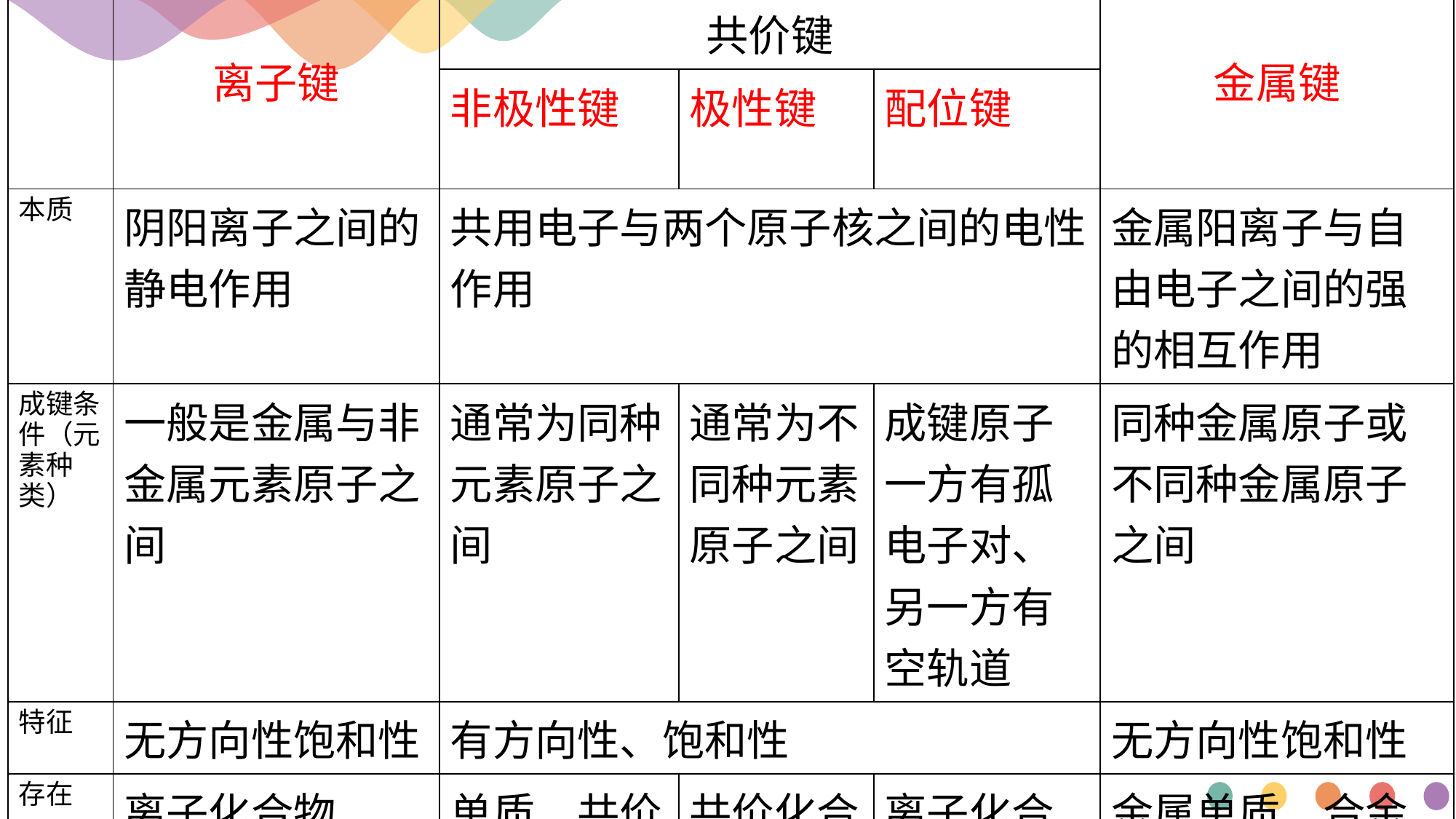

|  | 离子键 | 共价键 |  |  | 金属键 |
| --- | --- | --- | --- | --- | --- |
|  |  | 非极性键 | 极性键 | 配位键 |  |
| 本质 | 阴阳离子之间的静电作用 | 共用电子与两个原子核之间的电性作用 |  |  | 金属阳离子与自由电子之间的强的相互作用 |
| 成键条件（元素种类） | 一般是金属与非金属元素原子之间 | 通常为同种元素原子之间 | 通常为不同种元素原子之间 | 成键原子一方有孤电子对、另一方有空轨道 | 同种金属原子或不同种金属原子之间 |
| 特征 | 无方向性饱和性 | 有方向性、饱和性 |  |  | 无方向性饱和性 |
| 存在 | 离子化合物 | 单质、共价化合物、离子化合物 | 共价化合物、离子化合物 | 离子化合物 | 金属单质、合金 |